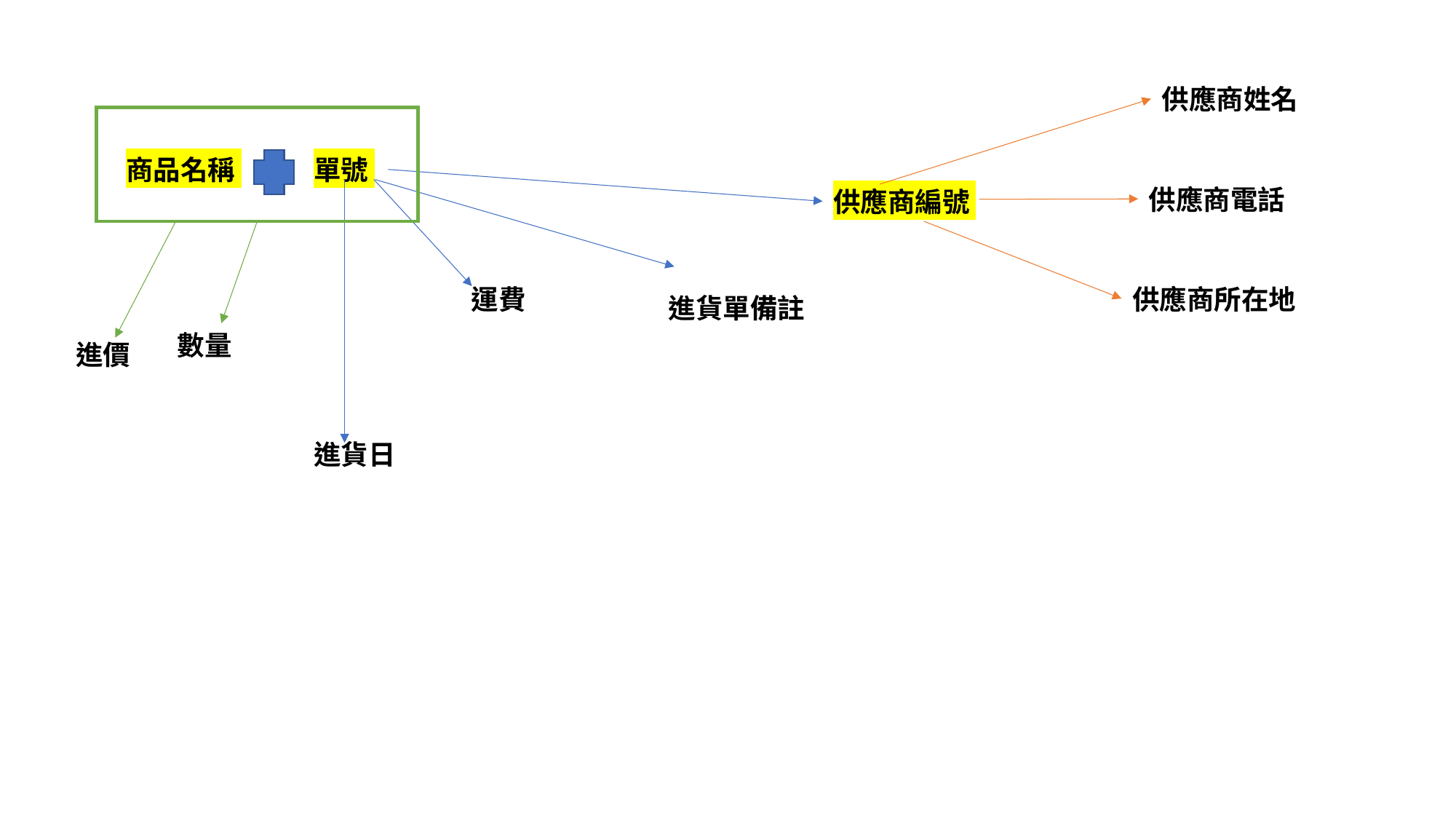

供應商姓名

商品名稱
單號

供應商電話
供應商編號
運費
供應商所在地
進貨單備註
數量
進價
進貨日